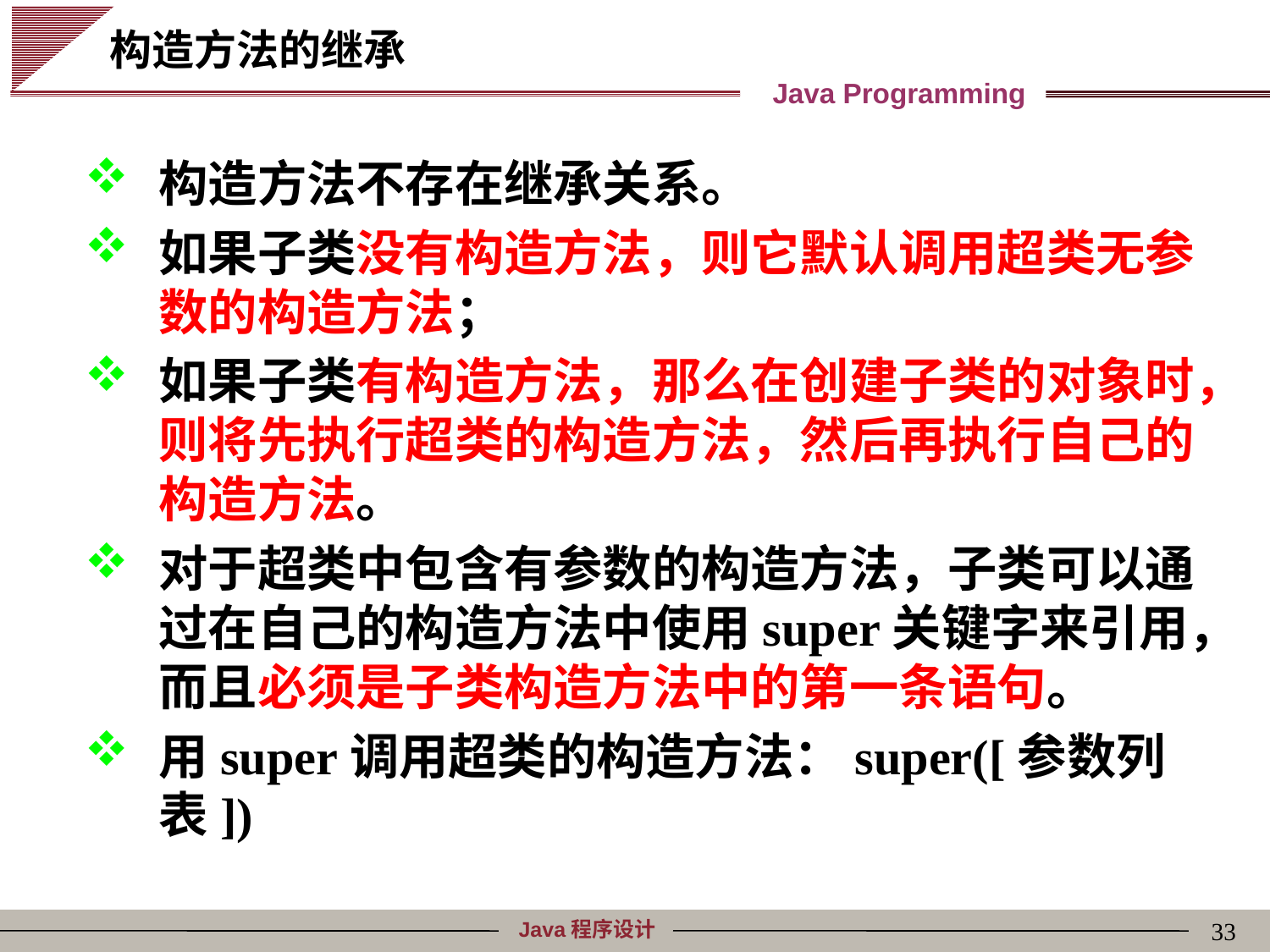

# 构造方法的继承
构造方法不存在继承关系。
如果子类没有构造方法，则它默认调用超类无参数的构造方法；
如果子类有构造方法，那么在创建子类的对象时，则将先执行超类的构造方法，然后再执行自己的构造方法。
对于超类中包含有参数的构造方法，子类可以通过在自己的构造方法中使用super关键字来引用，而且必须是子类构造方法中的第一条语句。
用super调用超类的构造方法：super([参数列表])